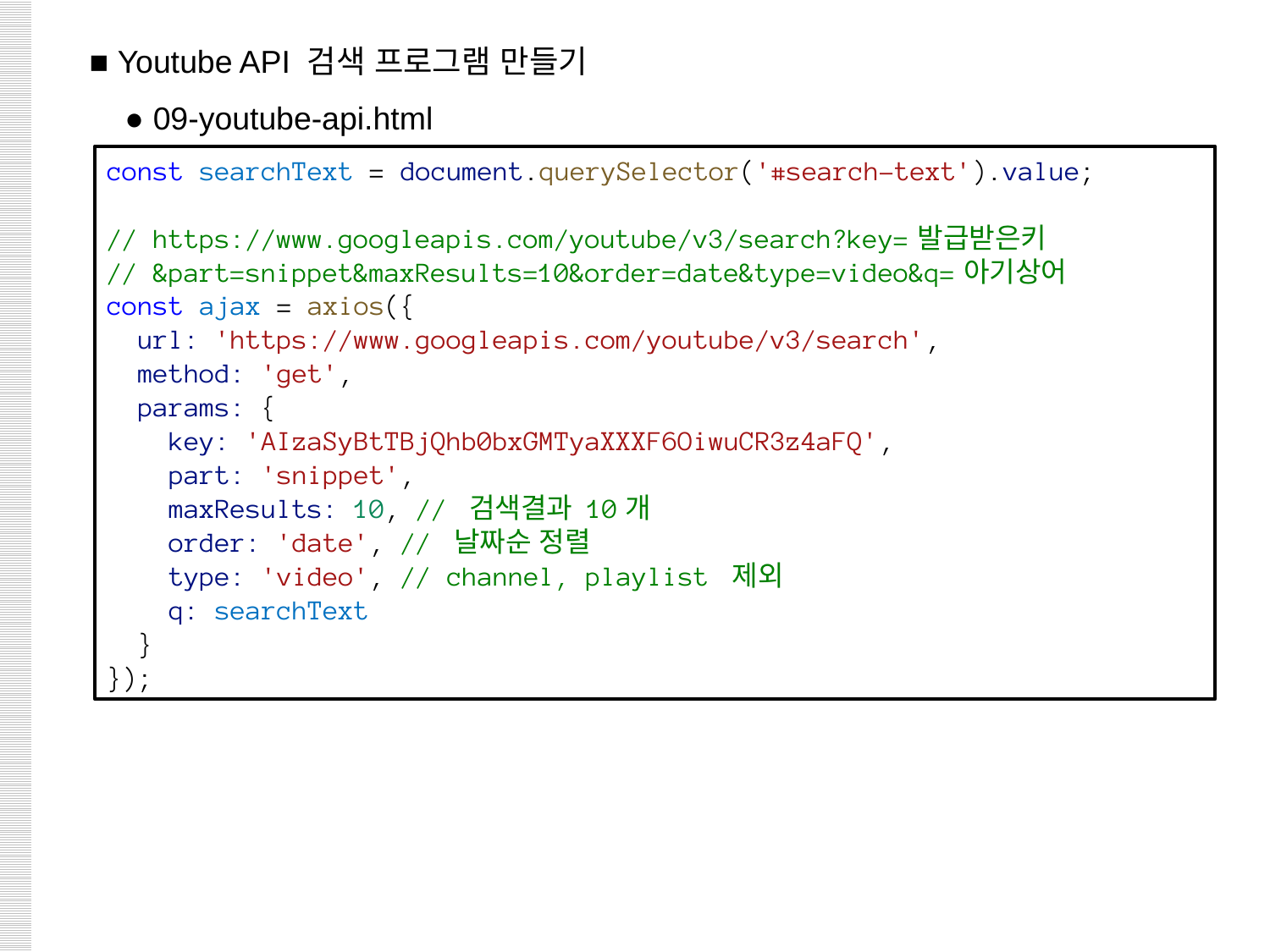

■ Youtube API 검색 프로그램 만들기
    ● 09-youtube-api.html
const searchText = document.querySelector('#search-text').value;
// https://www.googleapis.com/youtube/v3/search?key=발급받은키
// &part=snippet&maxResults=10&order=date&type=video&q=아기상어
const ajax = axios({
  url: 'https://www.googleapis.com/youtube/v3/search',
  method: 'get',
  params: {
    key: 'AIzaSyBtTBjQhb0bxGMTyaXXXF6OiwuCR3z4aFQ',
    part: 'snippet',
    maxResults: 10, // 검색결과 10개
    order: 'date', // 날짜순 정렬
    type: 'video', // channel, playlist 제외
    q: searchText
  }
});